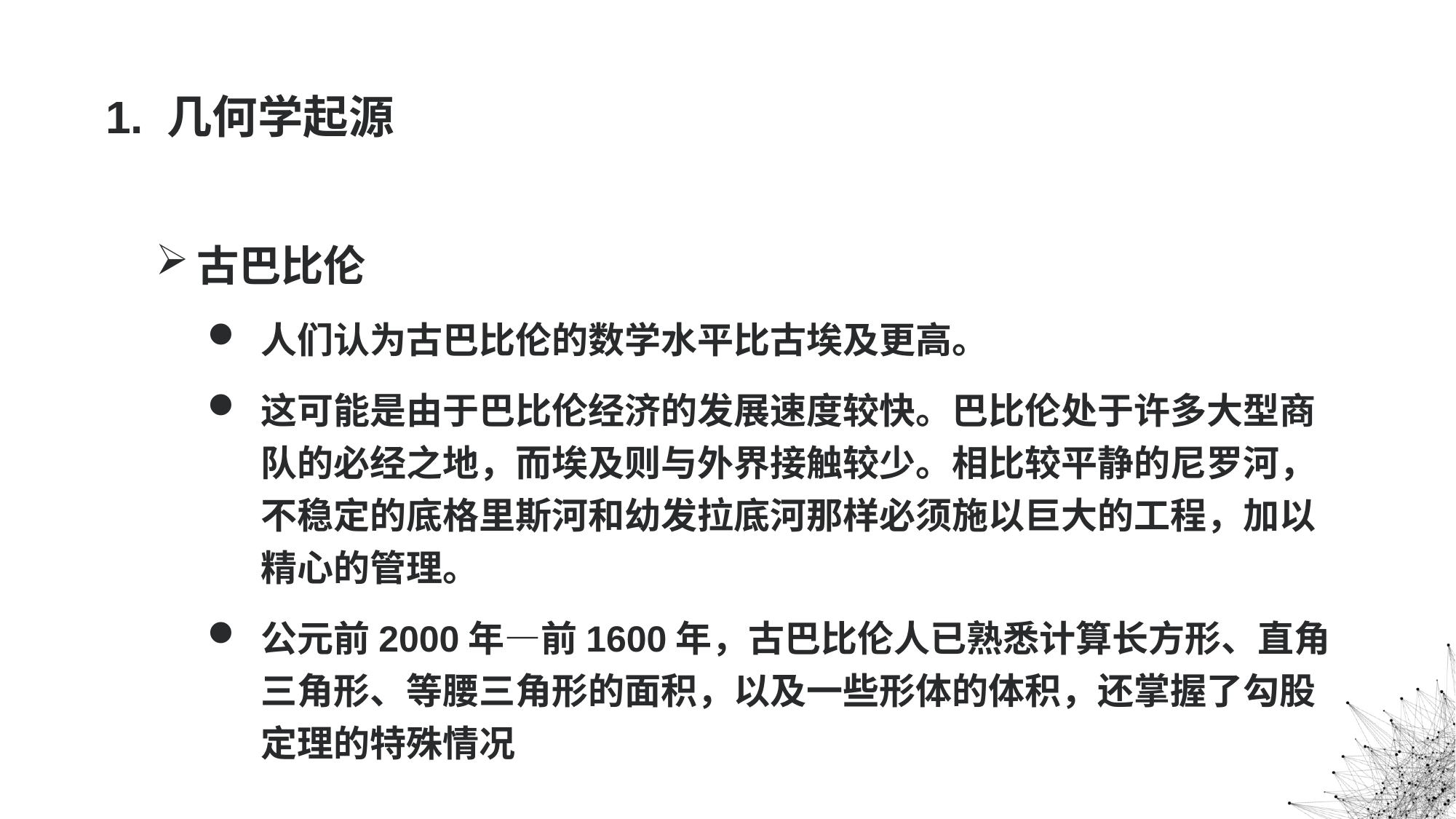

# 1. 几何学起源
古巴比伦
人们认为古巴比伦的数学水平比古埃及更高。
这可能是由于巴比伦经济的发展速度较快。巴比伦处于许多大型商队的必经之地，而埃及则与外界接触较少。相比较平静的尼罗河，不稳定的底格里斯河和幼发拉底河那样必须施以巨大的工程，加以精心的管理。
公元前2000年—前1600年，古巴比伦人已熟悉计算长方形、直角三角形、等腰三角形的面积，以及一些形体的体积，还掌握了勾股定理的特殊情况